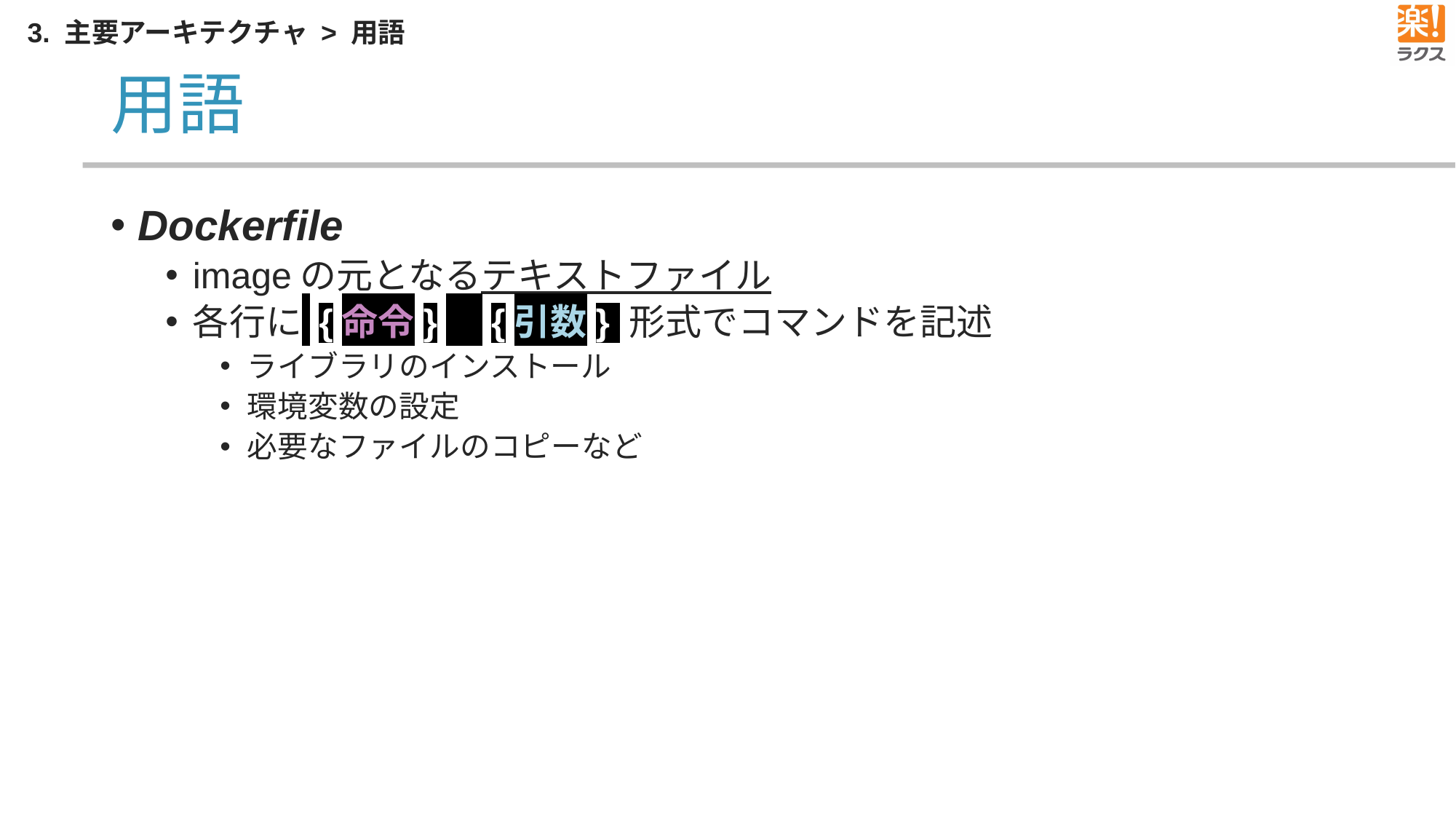

3. 主要アーキテクチャ > 用語
# 用語
Dockerfile
imageの元となるテキストファイル
各行に {命令}　{引数} 形式でコマンドを記述
ライブラリのインストール
環境変数の設定
必要なファイルのコピーなど